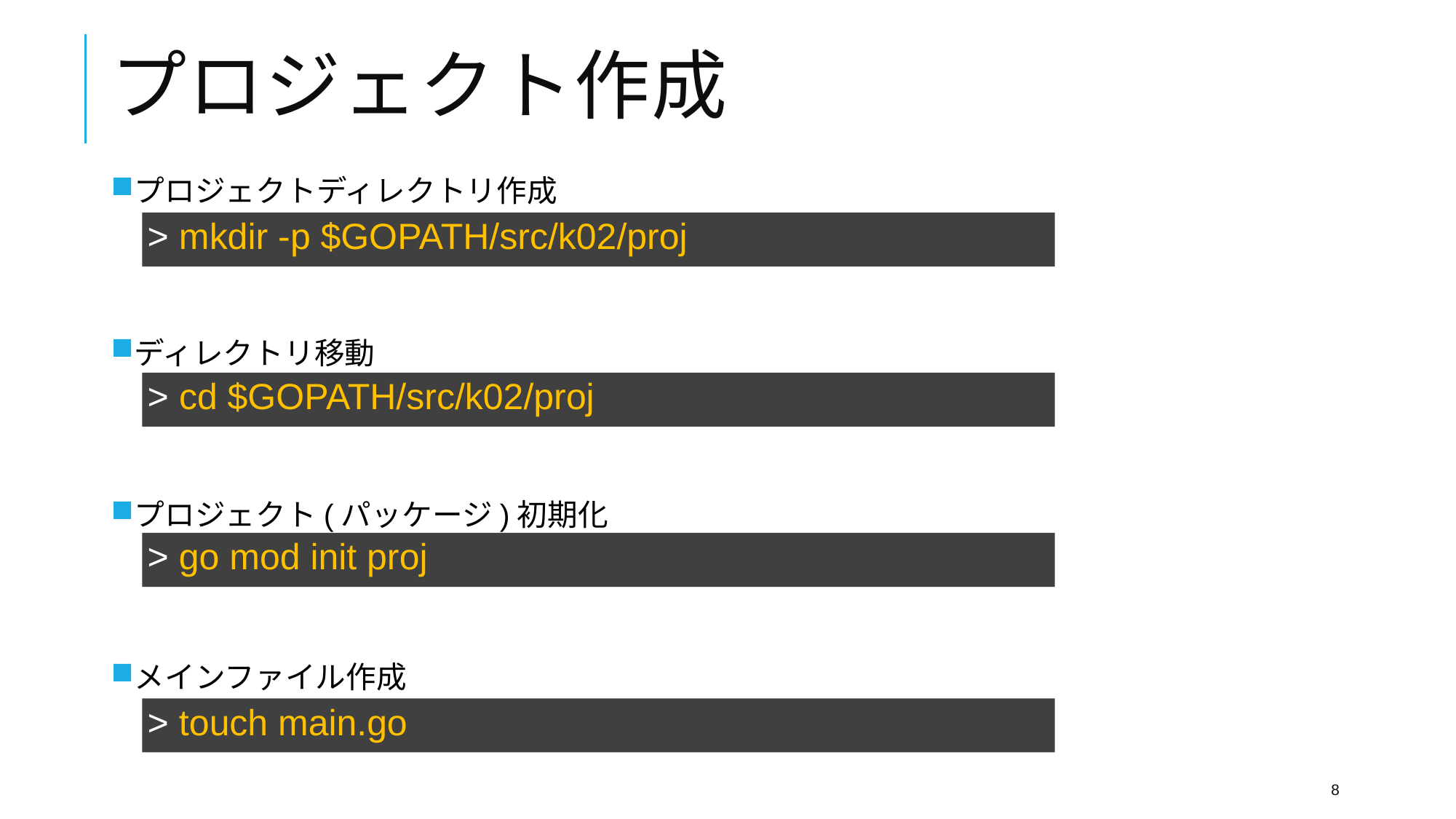

# プロジェクト作成
プロジェクトディレクトリ作成

ディレクトリ移動

プロジェクト(パッケージ)初期化

メインファイル作成
> mkdir -p $GOPATH/src/k02/proj
> cd $GOPATH/src/k02/proj
> go mod init proj
> touch main.go
8